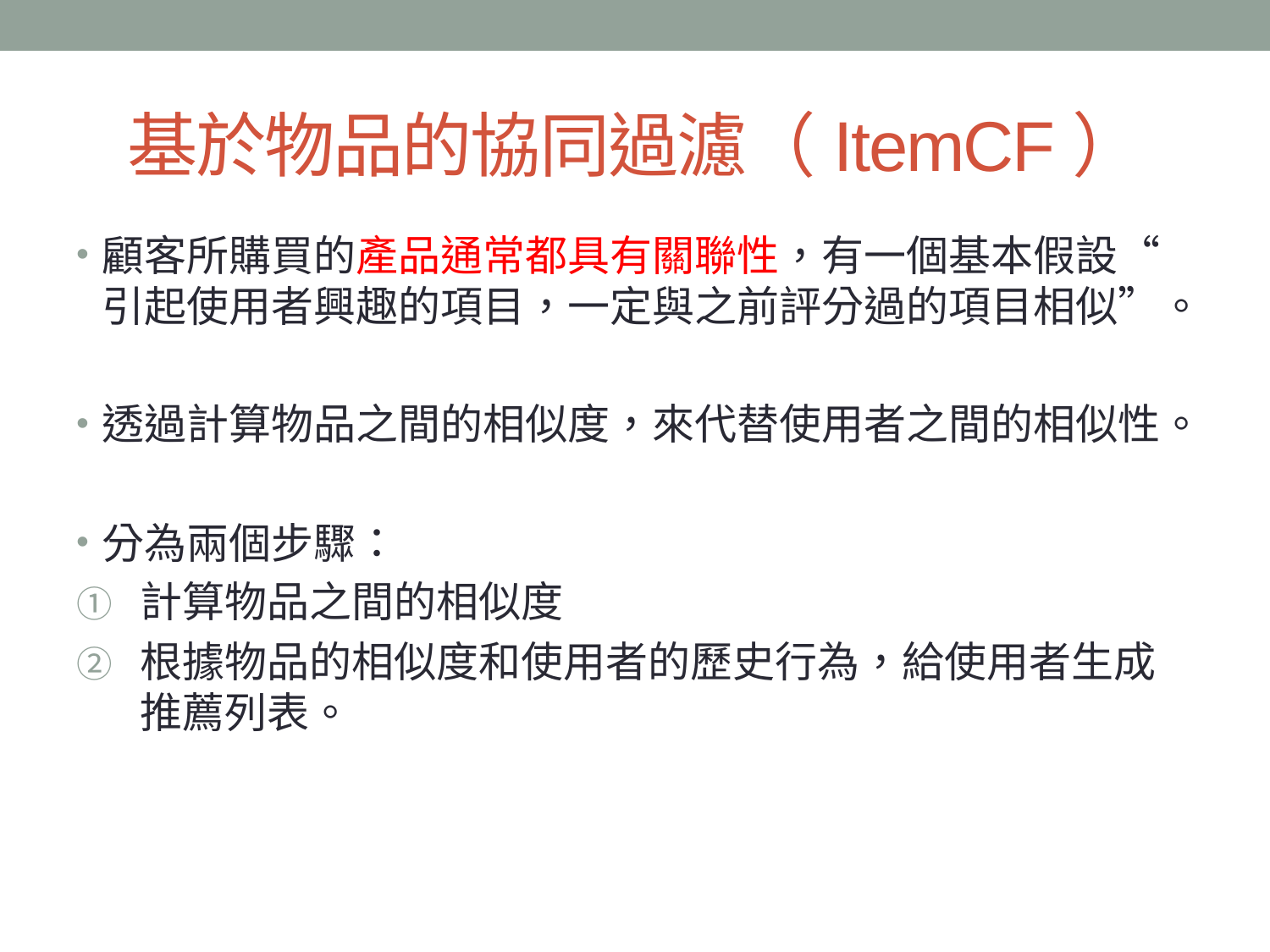

# 基於物品的協同過濾（ItemCF）
顧客所購買的產品通常都具有關聯性，有一個基本假設“引起使用者興趣的項目，一定與之前評分過的項目相似”。

透過計算物品之間的相似度，來代替使用者之間的相似性。

分為兩個步驟：
計算物品之間的相似度
根據物品的相似度和使用者的歷史行為，給使用者生成 推薦列表。